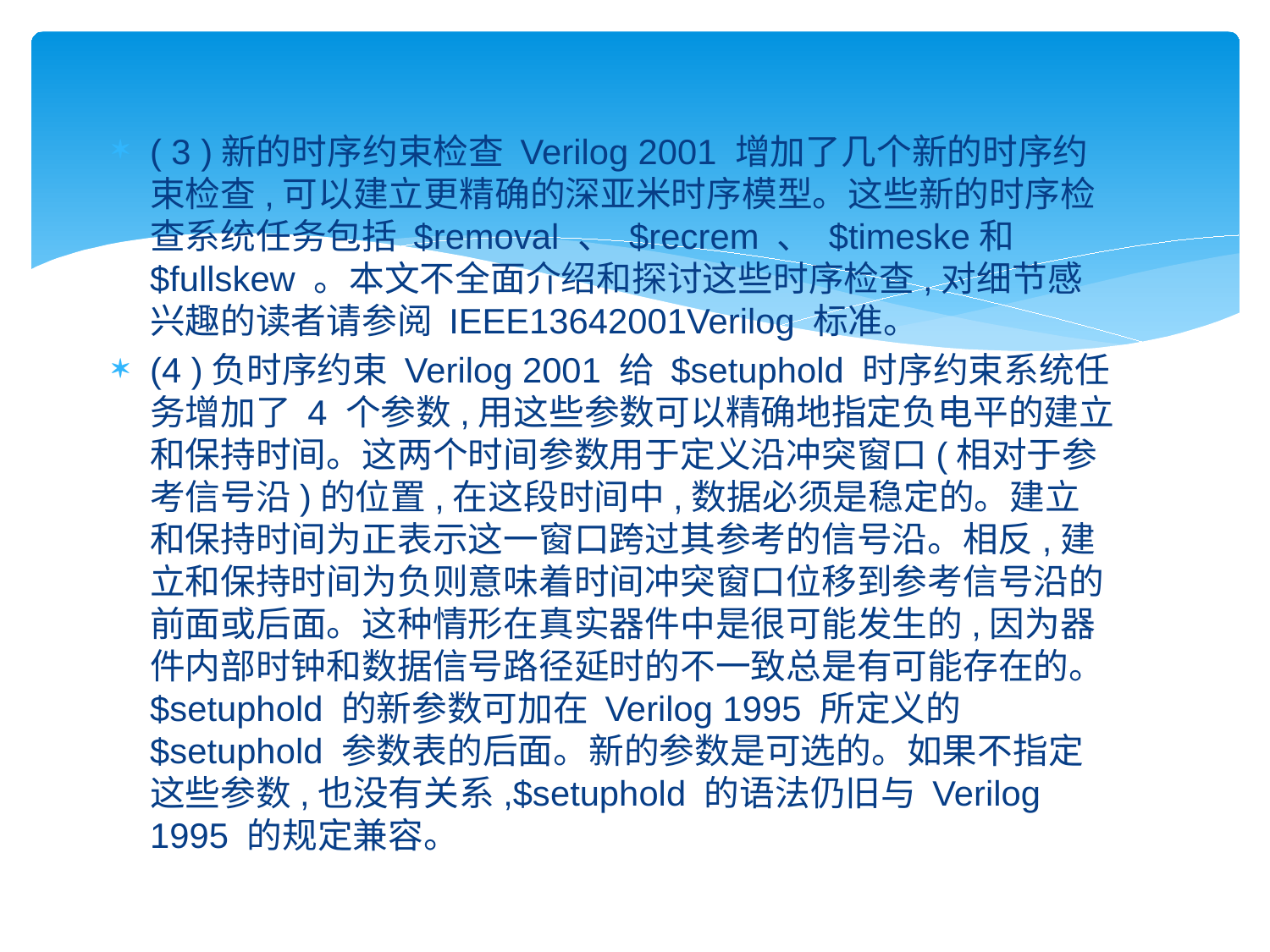

#
( 3 )新的时序约束检查 Verilog 2001 增加了几个新的时序约束检查,可以建立更精确的深亚米时序模型。这些新的时序检查系统任务包括 $removal 、 $recrem 、 $timeske和$fullskew 。本文不全面介绍和探讨这些时序检查,对细节感兴趣的读者请参阅 IEEE13642001Verilog 标准。
(4 )负时序约束 Verilog 2001 给 $setuphold 时序约束系统任务增加了 4 个参数,用这些参数可以精确地指定负电平的建立和保持时间。这两个时间参数用于定义沿冲突窗口(相对于参考信号沿)的位置,在这段时间中,数据必须是稳定的。建立和保持时间为正表示这一窗口跨过其参考的信号沿。相反,建立和保持时间为负则意味着时间冲突窗口位移到参考信号沿的前面或后面。这种情形在真实器件中是很可能发生的,因为器件内部时钟和数据信号路径延时的不一致总是有可能存在的。 $setuphold 的新参数可加在 Verilog 1995 所定义的 $setuphold 参数表的后面。新的参数是可选的。如果不指定这些参数,也没有关系,$setuphold 的语法仍旧与 Verilog 1995 的规定兼容。